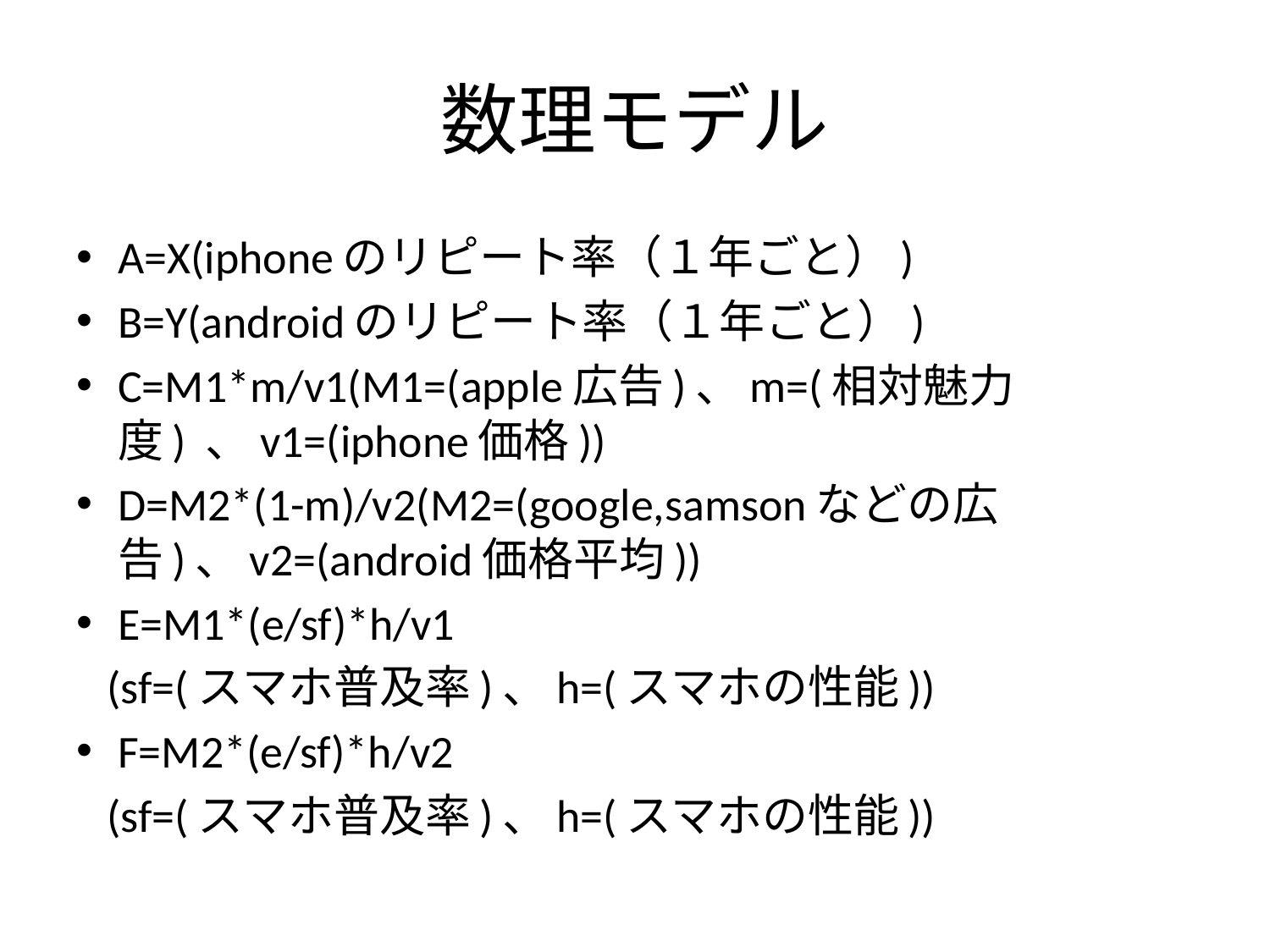

# 数理モデル
A=X(iphoneのリピート率（１年ごと）)
B=Y(androidのリピート率（１年ごと）)
C=M1*m/v1(M1=(apple広告)、m=(相対魅力度) 、v1=(iphone価格))
D=M2*(1-m)/v2(M2=(google,samsonなどの広告)、v2=(android価格平均))
E=M1*(e/sf)*h/v1
   (sf=(スマホ普及率)、h=(スマホの性能))
F=M2*(e/sf)*h/v2
   (sf=(スマホ普及率)、h=(スマホの性能))